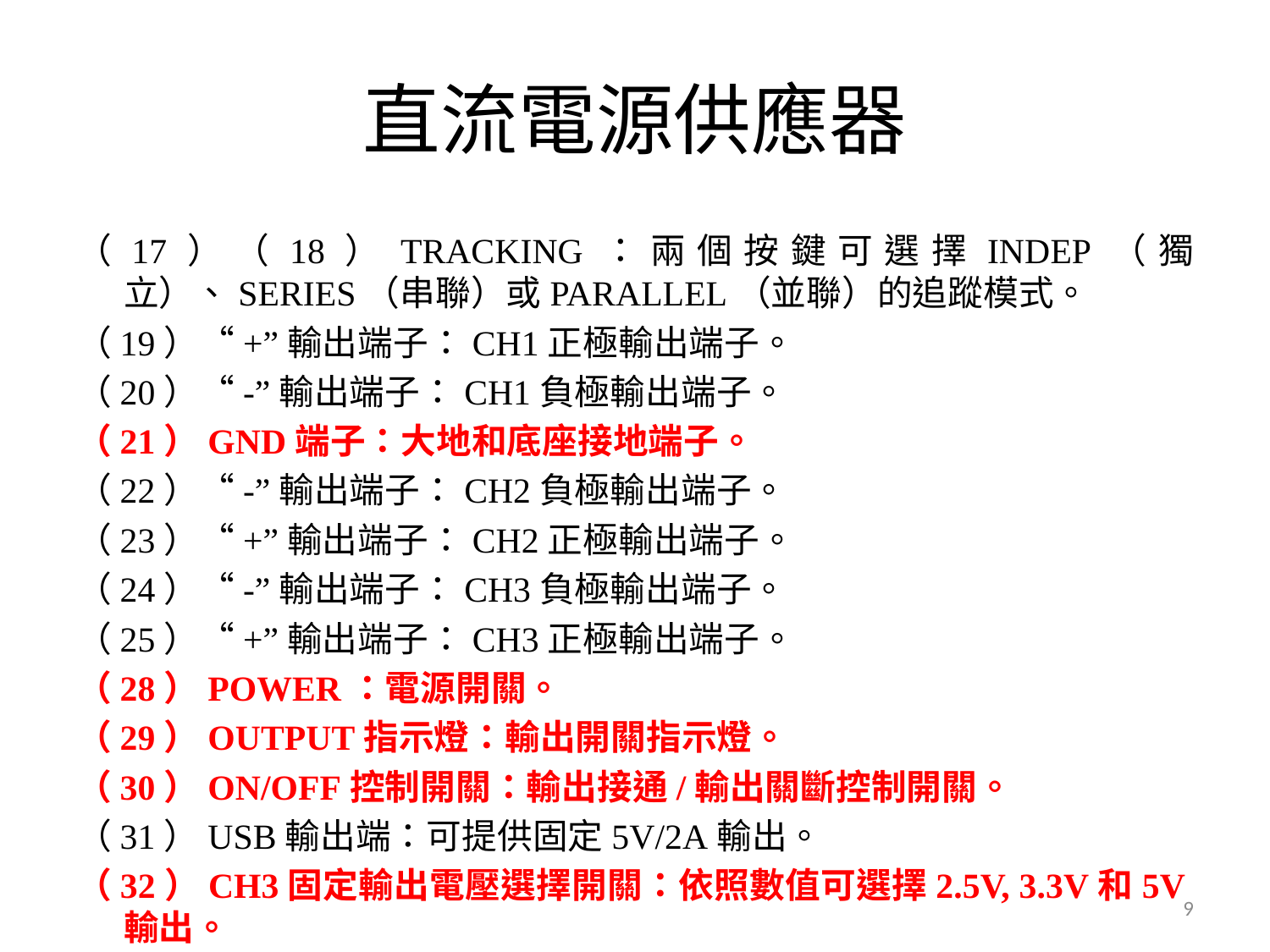

# 直流電源供應器
（17）（18）TRACKING：兩個按鍵可選擇INDEP（獨立）、SERIES（串聯）或PARALLEL（並聯）的追蹤模式。
（19）“+”輸出端子：CH1正極輸出端子。
（20）“-”輸出端子：CH1負極輸出端子。
（21）GND端子：大地和底座接地端子。
（22）“-”輸出端子：CH2負極輸出端子。
（23）“+”輸出端子：CH2正極輸出端子。
（24）“-”輸出端子：CH3負極輸出端子。
（25）“+”輸出端子：CH3正極輸出端子。
（28）POWER：電源開關。
（29）OUTPUT指示燈：輸出開關指示燈。
（30）ON/OFF控制開關：輸出接通/輸出關斷控制開關。
（31）USB輸出端：可提供固定5V/2A輸出。
（32）CH3固定輸出電壓選擇開關：依照數值可選擇2.5V, 3.3V和5V輸出。
9